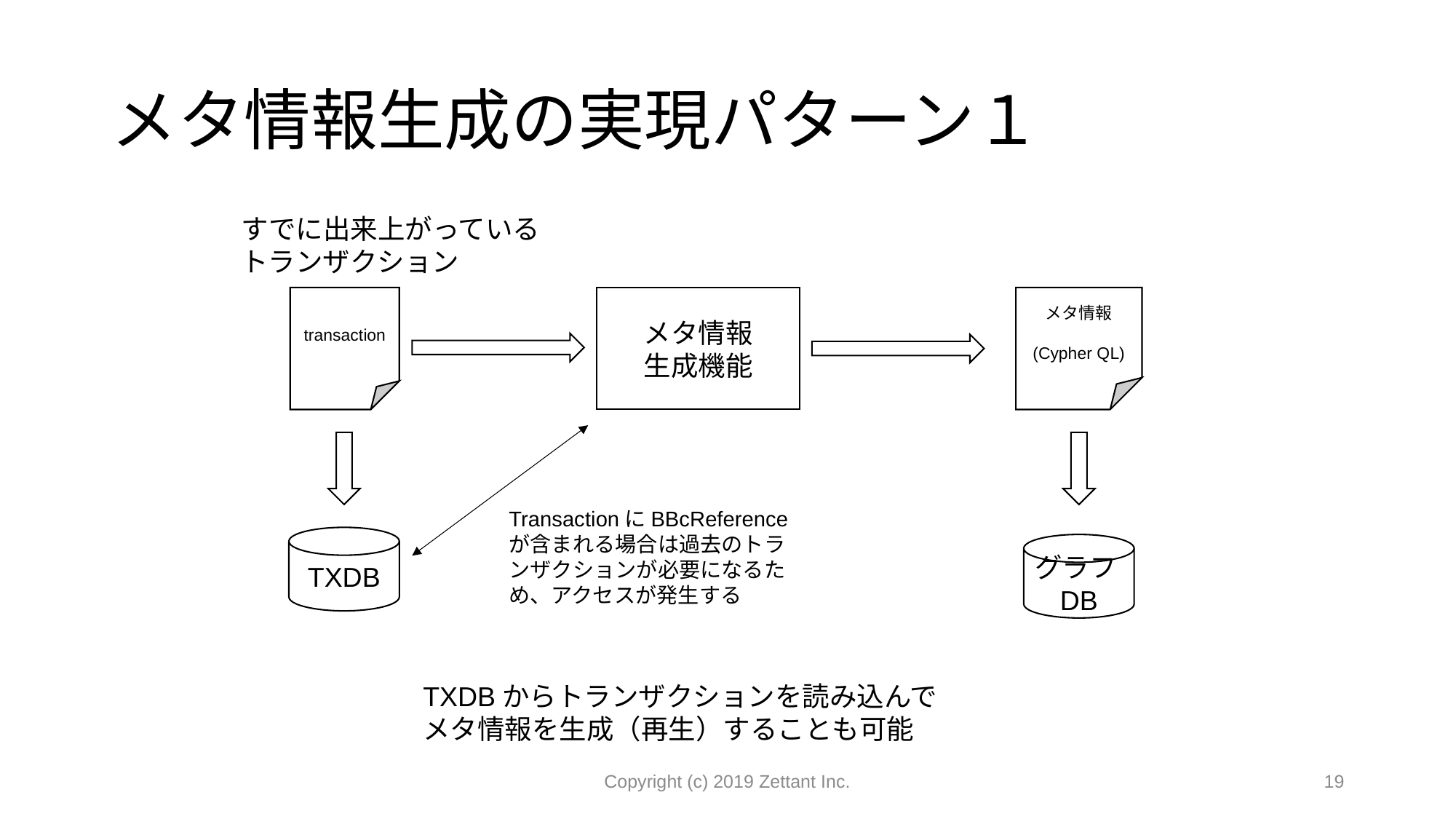

# メタ情報生成の実現パターン１
すでに出来上がっているトランザクション
transaction
メタ情報
生成機能
メタ情報

(Cypher QL)

TransactionにBBcReferenceが含まれる場合は過去のトランザクションが必要になるため、アクセスが発生する
TXDB
グラフDB
TXDBからトランザクションを読み込んでメタ情報を生成（再生）することも可能
Copyright (c) 2019 Zettant Inc.
19